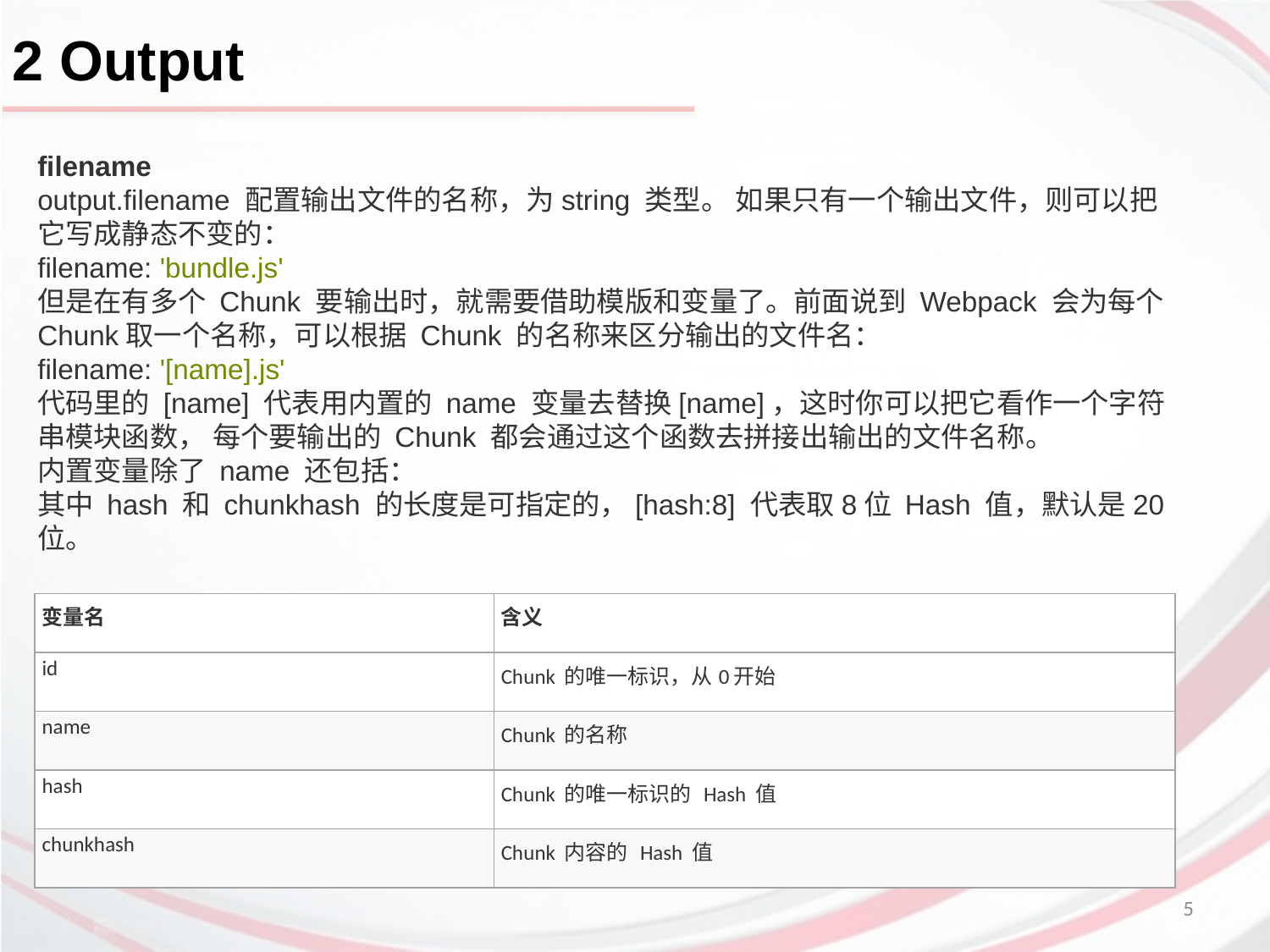

2 Output
filename
output.filename 配置输出文件的名称，为string 类型。 如果只有一个输出文件，则可以把它写成静态不变的：
filename: 'bundle.js'
但是在有多个 Chunk 要输出时，就需要借助模版和变量了。前面说到 Webpack 会为每个 Chunk取一个名称，可以根据 Chunk 的名称来区分输出的文件名：
filename: '[name].js'
代码里的 [name] 代表用内置的 name 变量去替换[name]，这时你可以把它看作一个字符串模块函数， 每个要输出的 Chunk 都会通过这个函数去拼接出输出的文件名称。
内置变量除了 name 还包括：
其中 hash 和 chunkhash 的长度是可指定的，[hash:8] 代表取8位 Hash 值，默认是20位。
| 变量名 | 含义 |
| --- | --- |
| id | Chunk 的唯一标识，从0开始 |
| name | Chunk 的名称 |
| hash | Chunk 的唯一标识的 Hash 值 |
| chunkhash | Chunk 内容的 Hash 值 |
5